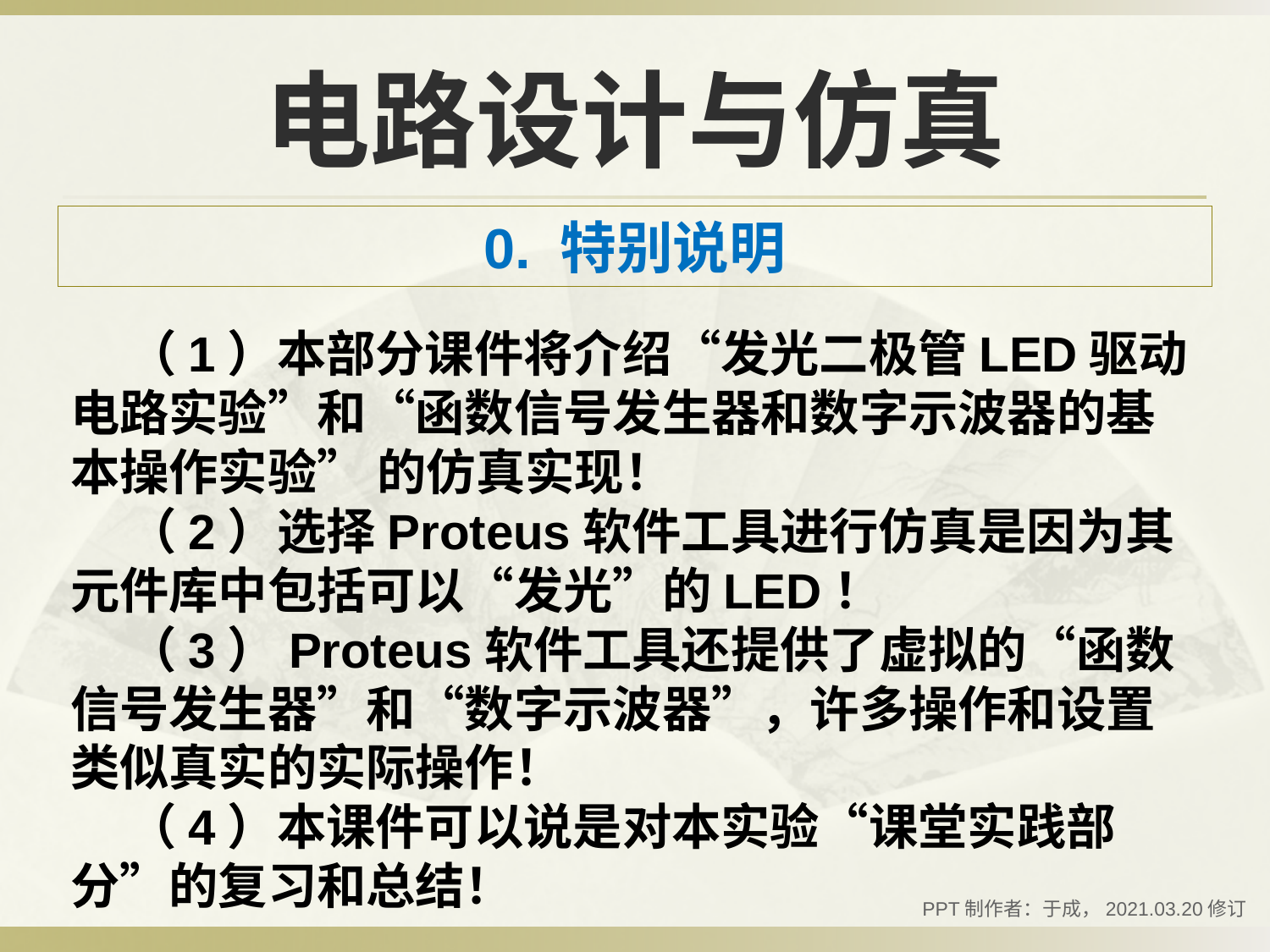

# 电路设计与仿真
0. 特别说明
    （1）本部分课件将介绍“发光二极管LED驱动电路实验”和“函数信号发生器和数字示波器的基本操作实验” 的仿真实现！
    （2）选择Proteus软件工具进行仿真是因为其元件库中包括可以“发光”的LED！
    （3）Proteus软件工具还提供了虚拟的“函数信号发生器”和“数字示波器”，许多操作和设置类似真实的实际操作！
    （4）本课件可以说是对本实验“课堂实践部分”的复习和总结！
PPT制作者：于成，2021.03.20修订